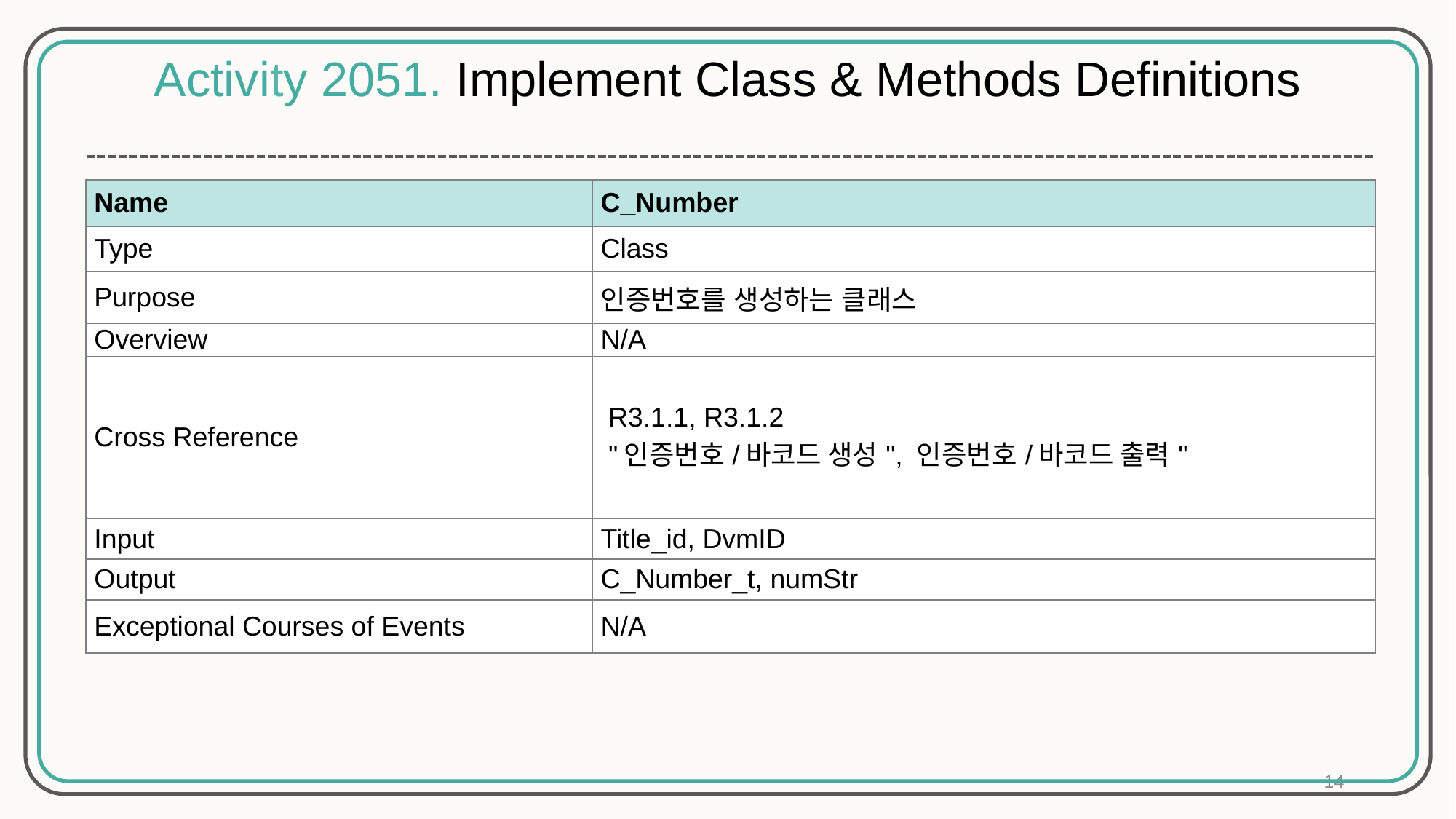

Activity 2051. Implement Class & Methods Definitions

| Name | C\_Number |
| --- | --- |
| Type | Class |
| Purpose | 인증번호를 생성하는 클래스 |
| Overview | N/A |
| Cross Reference | R3.1.1, R3.1.2 "인증번호/바코드 생성", 인증번호/바코드 출력" |
| Input | Title\_id, DvmID |
| Output | C\_Number\_t, numStr |
| Exceptional Courses of Events | N/A |
14